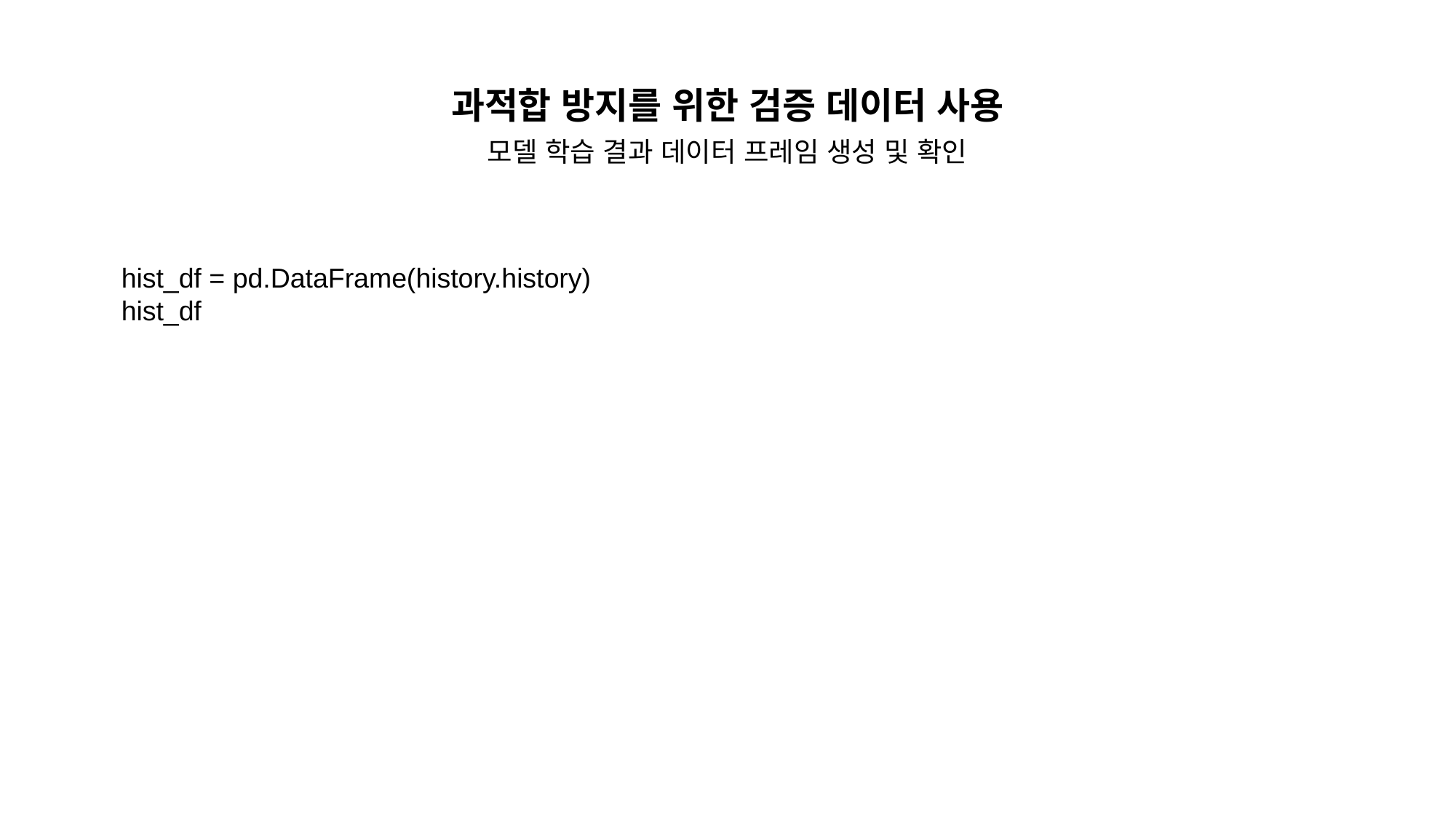

과적합 방지를 위한 검증 데이터 사용
모델 학습 결과 데이터 프레임 생성 및 확인
hist_df = pd.DataFrame(history.history)
hist_df